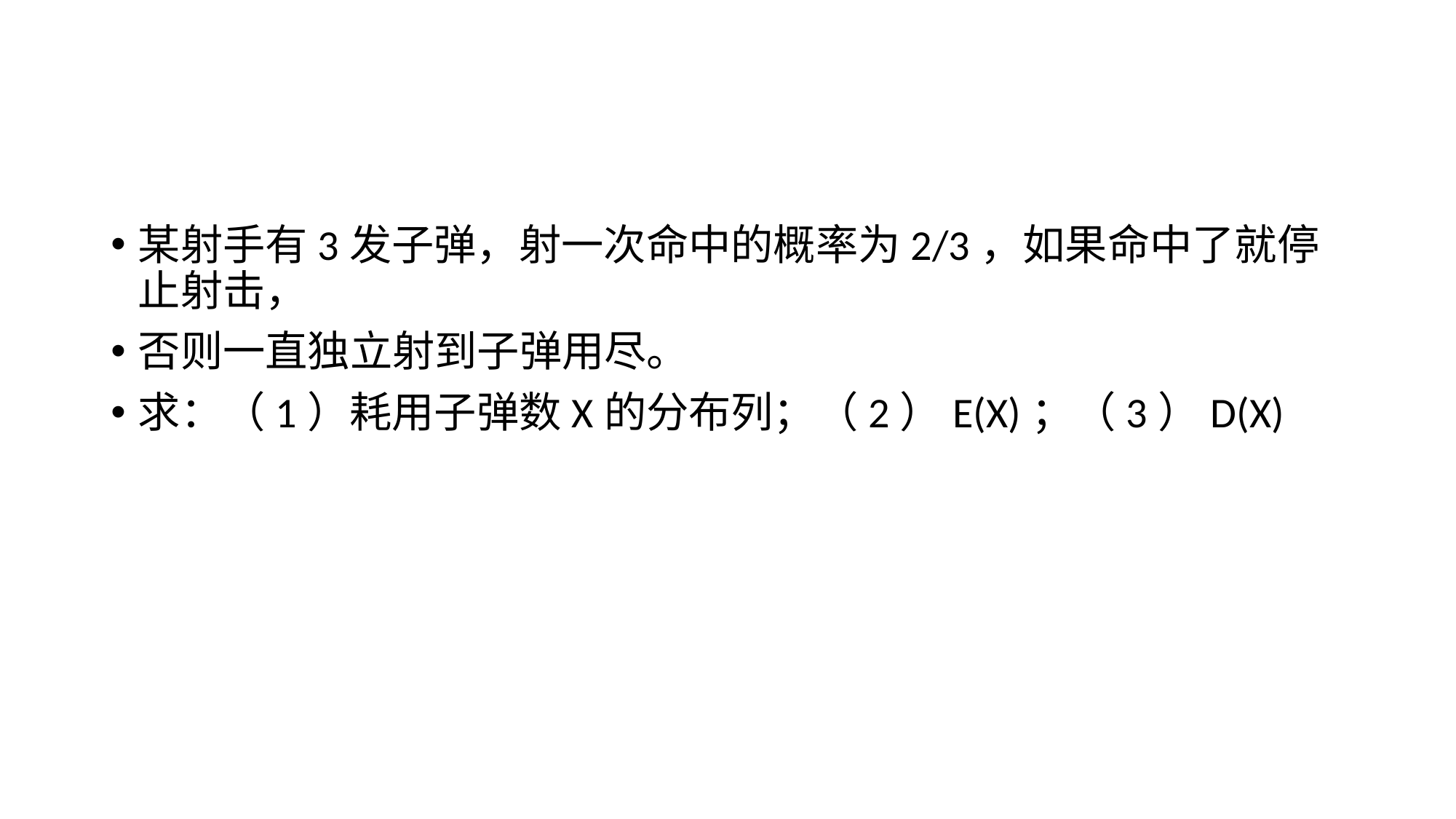

某射手有3发子弹，射一次命中的概率为2/3，如果命中了就停止射击，
否则一直独立射到子弹用尽。
求：（1）耗用子弹数X的分布列；（2）E(X)；（3）D(X)